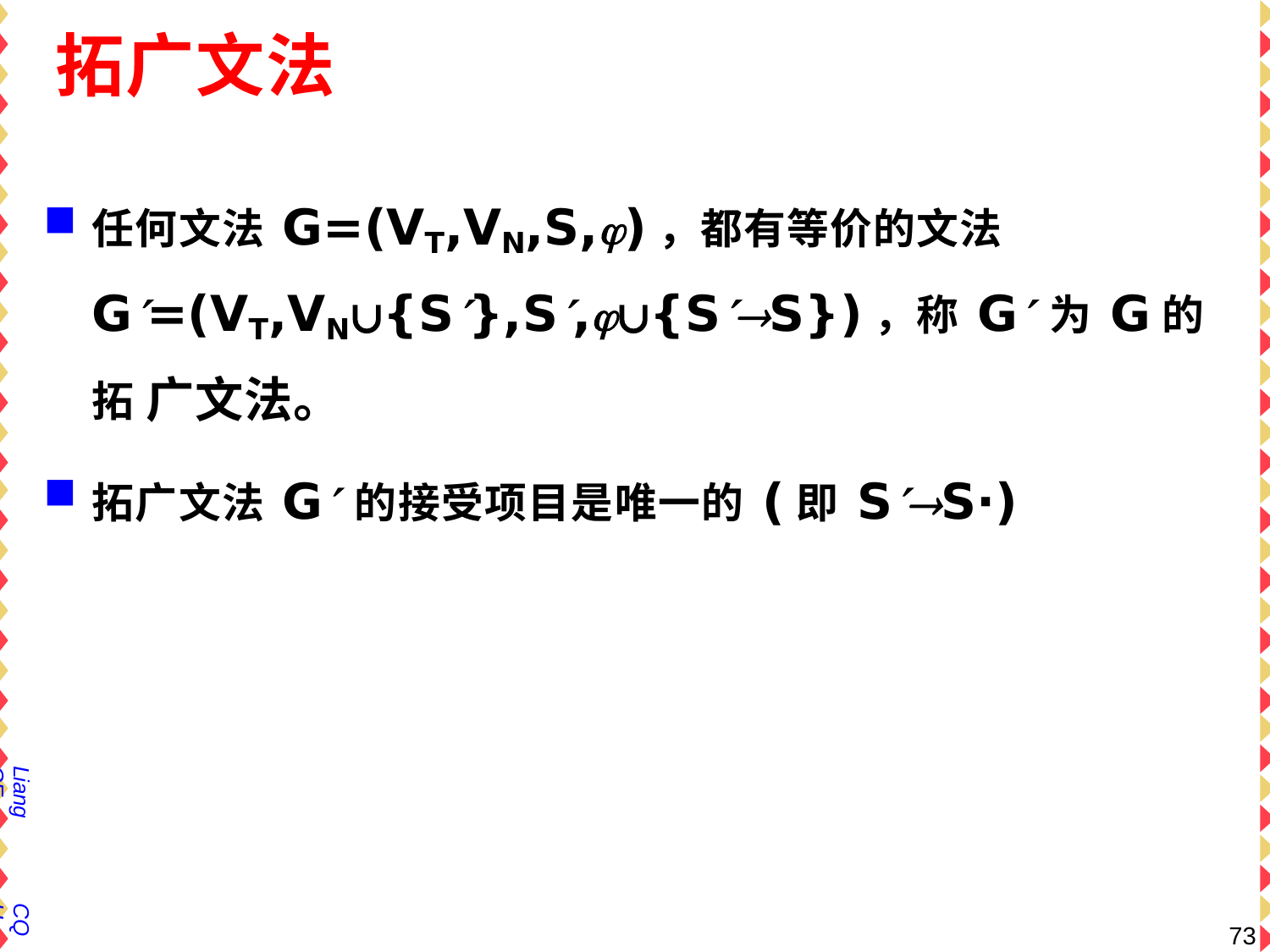

# 拓广文法
任何文法G=(VT,VN,S,ϕ)，都有等价的文法 G′=(VT,VN∪{S′},S′,ϕ∪{S′→S})，称G′为G的拓 广文法。
拓广文法G′的接受项目是唯一的(即S′→S·)
Liang GE
CQU
73